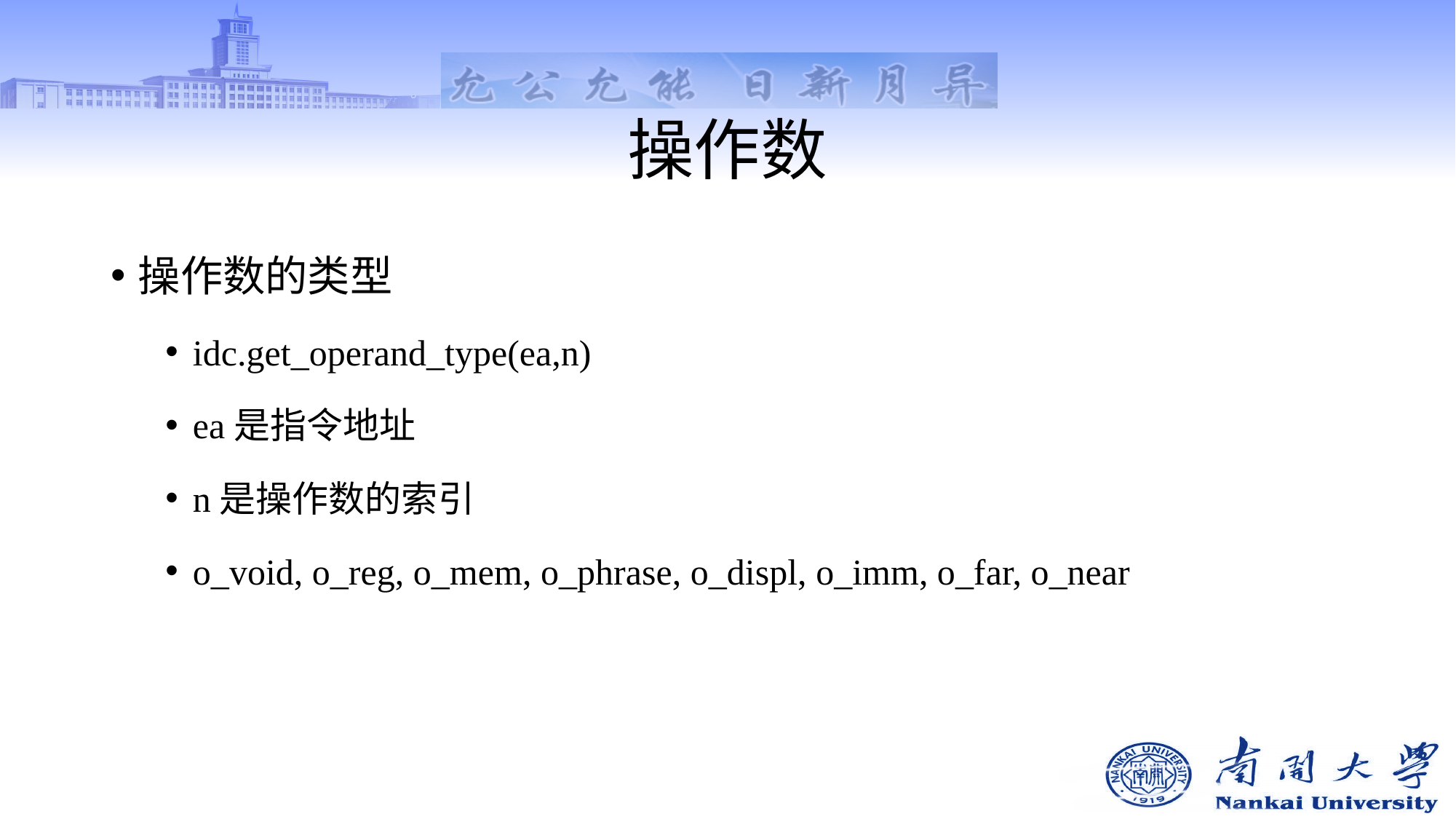

# 操作数
操作数的类型
idc.get_operand_type(ea,n)
ea是指令地址
n是操作数的索引
o_void, o_reg, o_mem, o_phrase, o_displ, o_imm, o_far, o_near